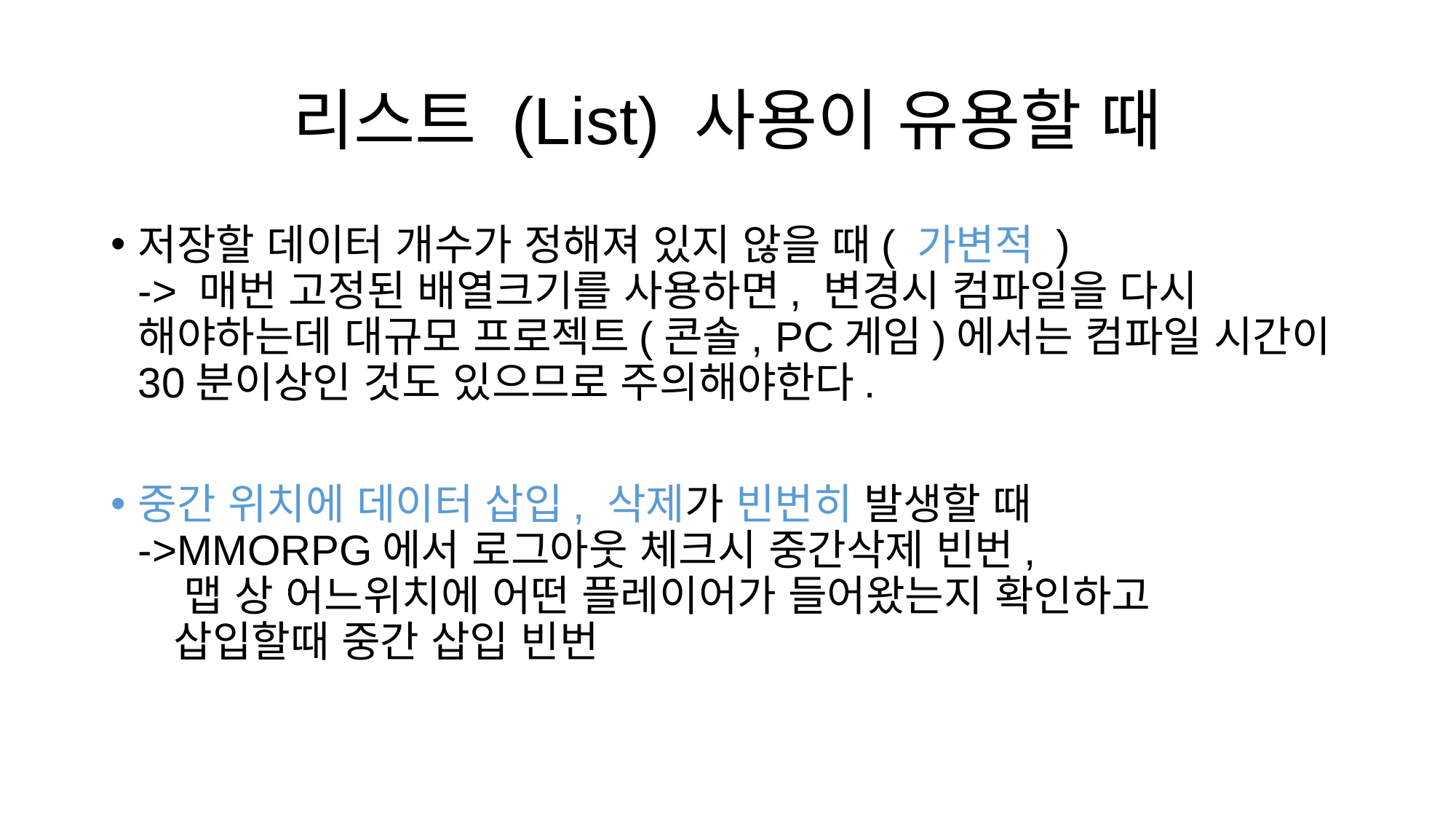

# 리스트 (List) 사용이 유용할 때
저장할 데이터 개수가 정해져 있지 않을 때( 가변적 )
-> 매번 고정된 배열크기를 사용하면, 변경시 컴파일을 다시 해야하는데 대규모 프로젝트(콘솔, PC게임)에서는 컴파일 시간이 30분이상인 것도 있으므로 주의해야한다.

중간 위치에 데이터 삽입, 삭제가 빈번히 발생할 때
->MMORPG에서 로그아웃 체크시 중간삭제 빈번,
   맵 상 어느위치에 어떤 플레이어가 들어왔는지 확인하고
   삽입할때 중간 삽입 빈번